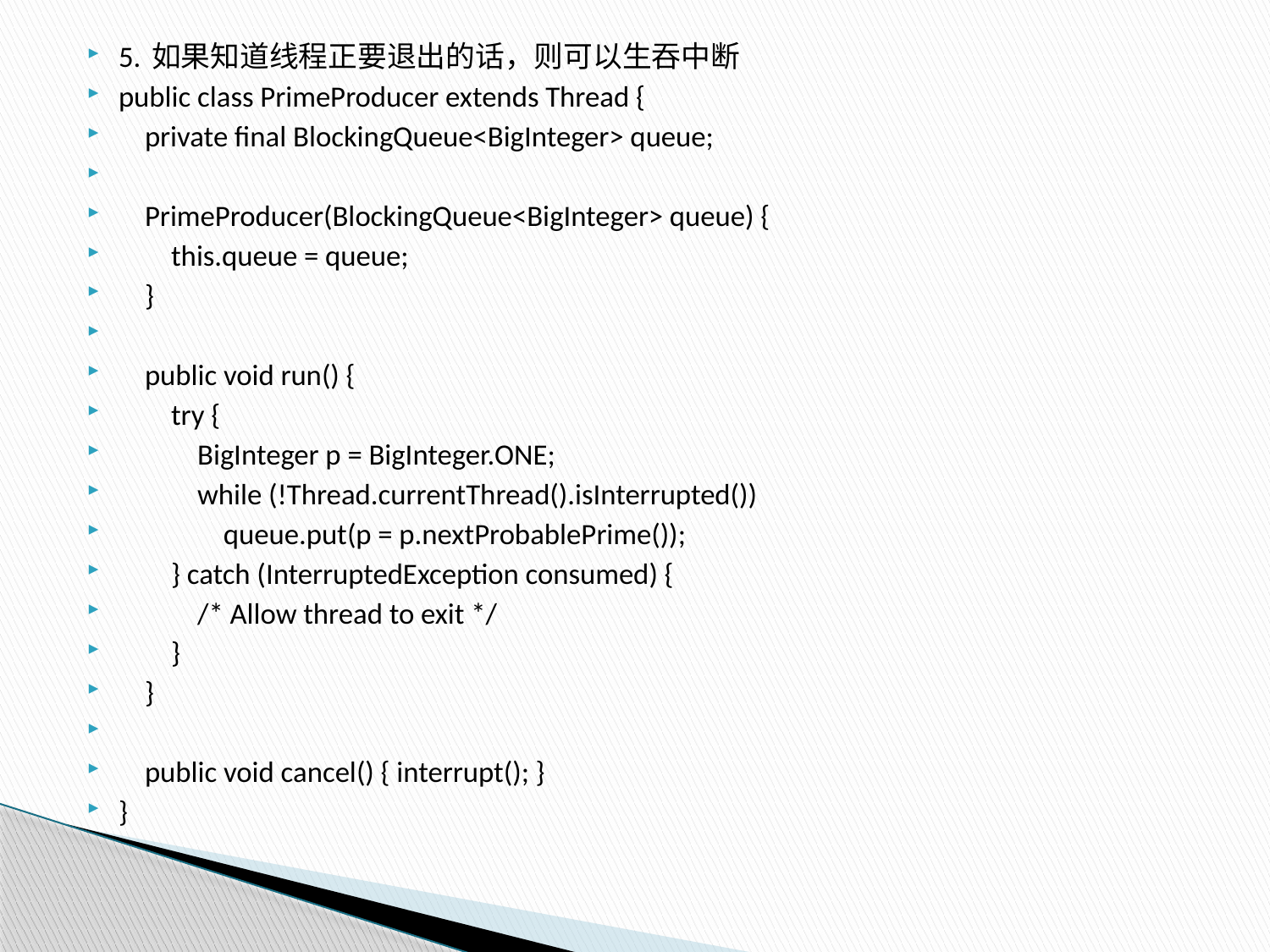

5. 如果知道线程正要退出的话，则可以生吞中断
public class PrimeProducer extends Thread {
    private final BlockingQueue<BigInteger> queue;

    PrimeProducer(BlockingQueue<BigInteger> queue) {
        this.queue = queue;
    }

    public void run() {
        try {
            BigInteger p = BigInteger.ONE;
            while (!Thread.currentThread().isInterrupted())
                queue.put(p = p.nextProbablePrime());
        } catch (InterruptedException consumed) {
            /* Allow thread to exit */
        }
    }

    public void cancel() { interrupt(); }
}